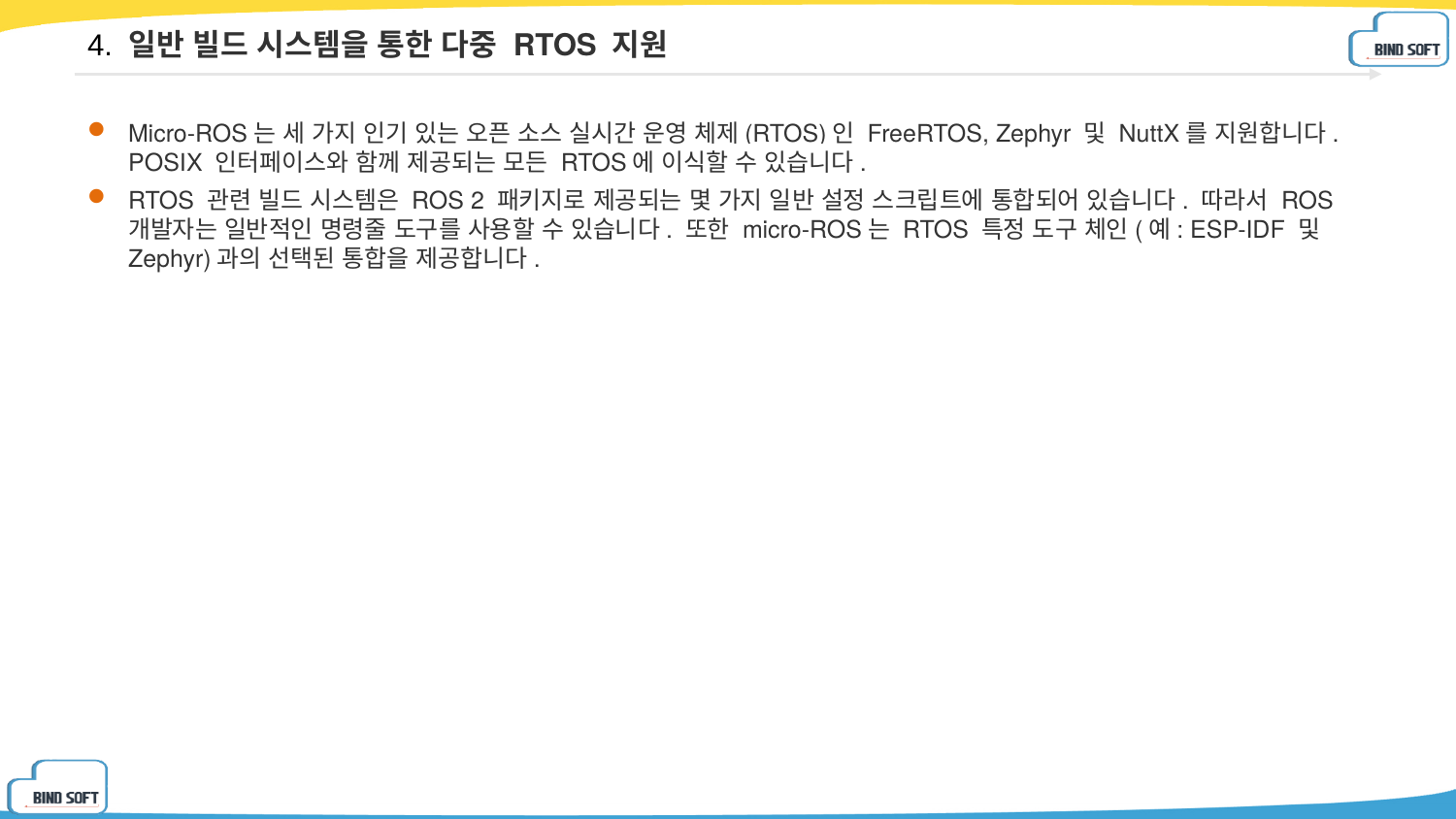

# 4. 일반 빌드 시스템을 통한 다중 RTOS 지원
Micro-ROS는 세 가지 인기 있는 오픈 소스 실시간 운영 체제(RTOS)인 FreeRTOS, Zephyr 및 NuttX를 지원합니다. POSIX 인터페이스와 함께 제공되는 모든 RTOS에 이식할 수 있습니다.
RTOS 관련 빌드 시스템은 ROS 2 패키지로 제공되는 몇 가지 일반 설정 스크립트에 통합되어 있습니다. 따라서 ROS 개발자는 일반적인 명령줄 도구를 사용할 수 있습니다. 또한 micro-ROS는 RTOS 특정 도구 체인(예: ESP-IDF 및 Zephyr)과의 선택된 통합을 제공합니다.